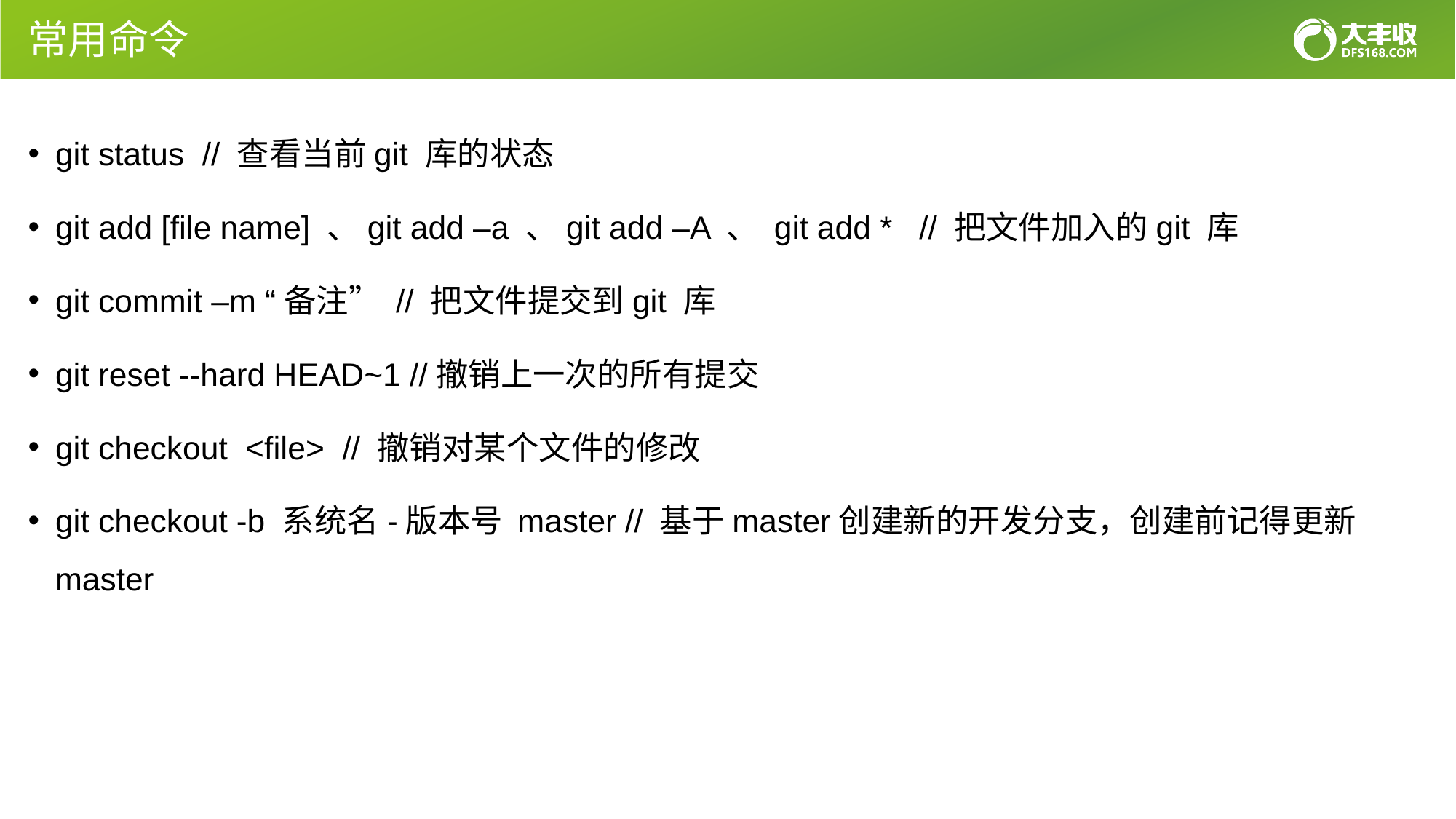

# 常用命令
git status  // 查看当前git 库的状态
git add [file name] 、git add –a 、git add –A 、 git add *   // 把文件加入的git 库
git commit –m “备注” // 把文件提交到git 库
git reset --hard HEAD~1 //撤销上一次的所有提交
git checkout  <file>  // 撤销对某个文件的修改
git checkout -b 系统名-版本号 master // 基于master创建新的开发分支，创建前记得更新master